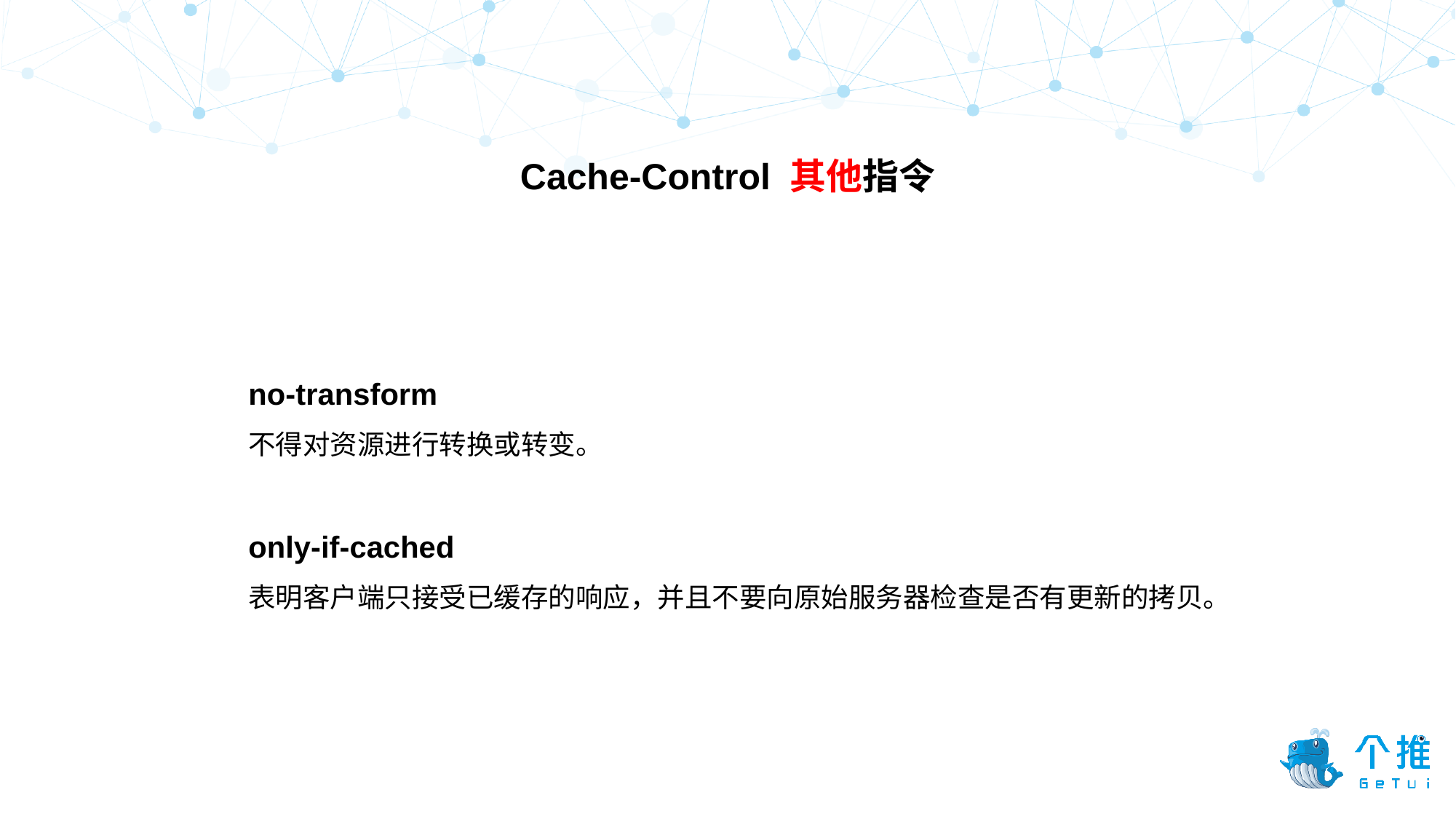

Cache-Control 其他指令
no-transform
不得对资源进行转换或转变。

only-if-cached
表明客户端只接受已缓存的响应，并且不要向原始服务器检查是否有更新的拷贝。